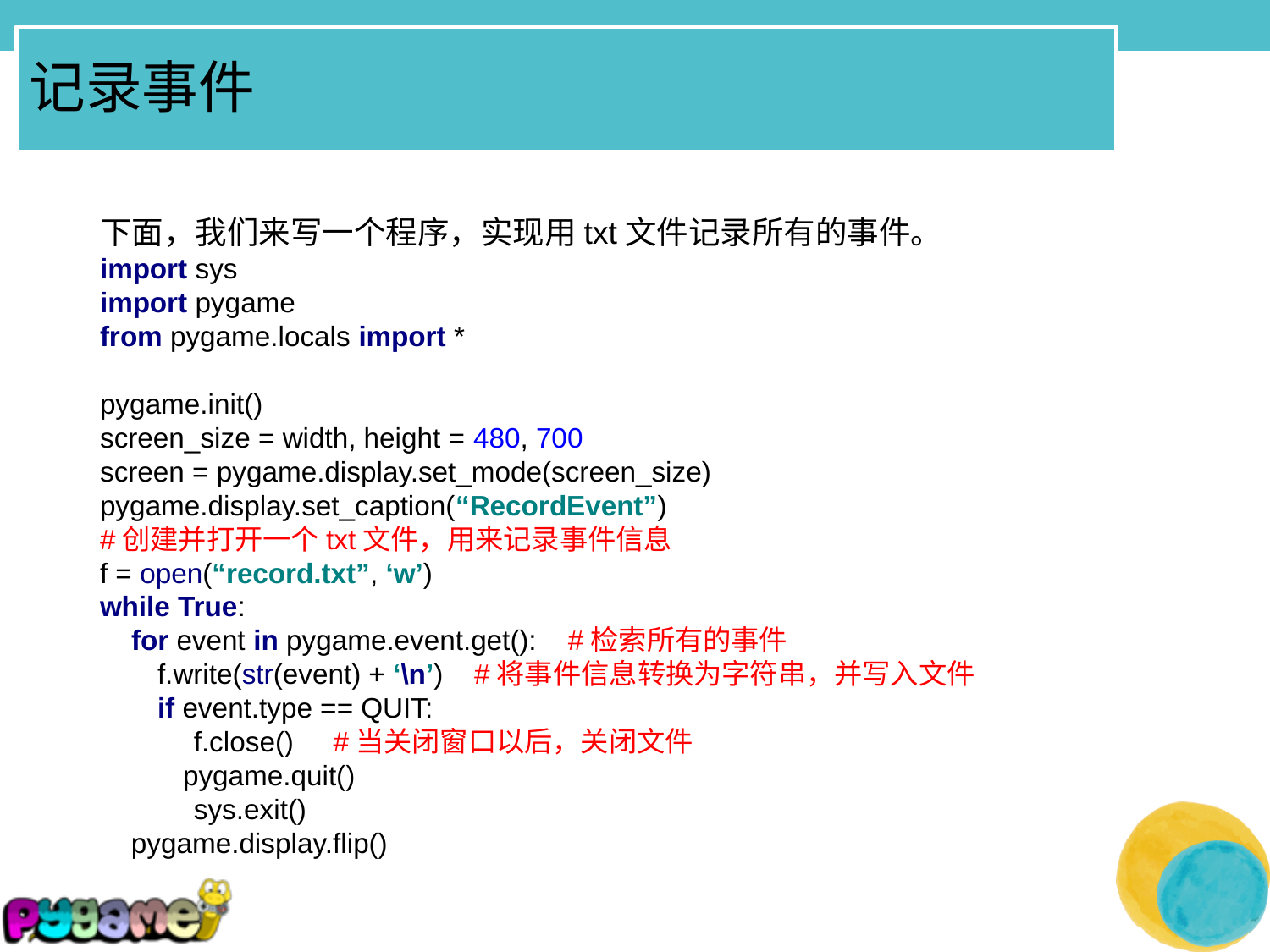

# 记录事件
下面，我们来写一个程序，实现用txt文件记录所有的事件。
import sys
import pygame
from pygame.locals import *
pygame.init()
screen_size = width, height = 480, 700
screen = pygame.display.set_mode(screen_size)
pygame.display.set_caption(“RecordEvent”)
#创建并打开一个txt文件，用来记录事件信息
f = open(“record.txt”, ‘w’)
while True:
    for event in pygame.event.get():    #检索所有的事件
        f.write(str(event) + ‘\n’)    #将事件信息转换为字符串，并写入文件
        if event.type == QUIT:
            f.close()     #当关闭窗口以后，关闭文件
            pygame.quit()
            sys.exit()
    pygame.display.flip()